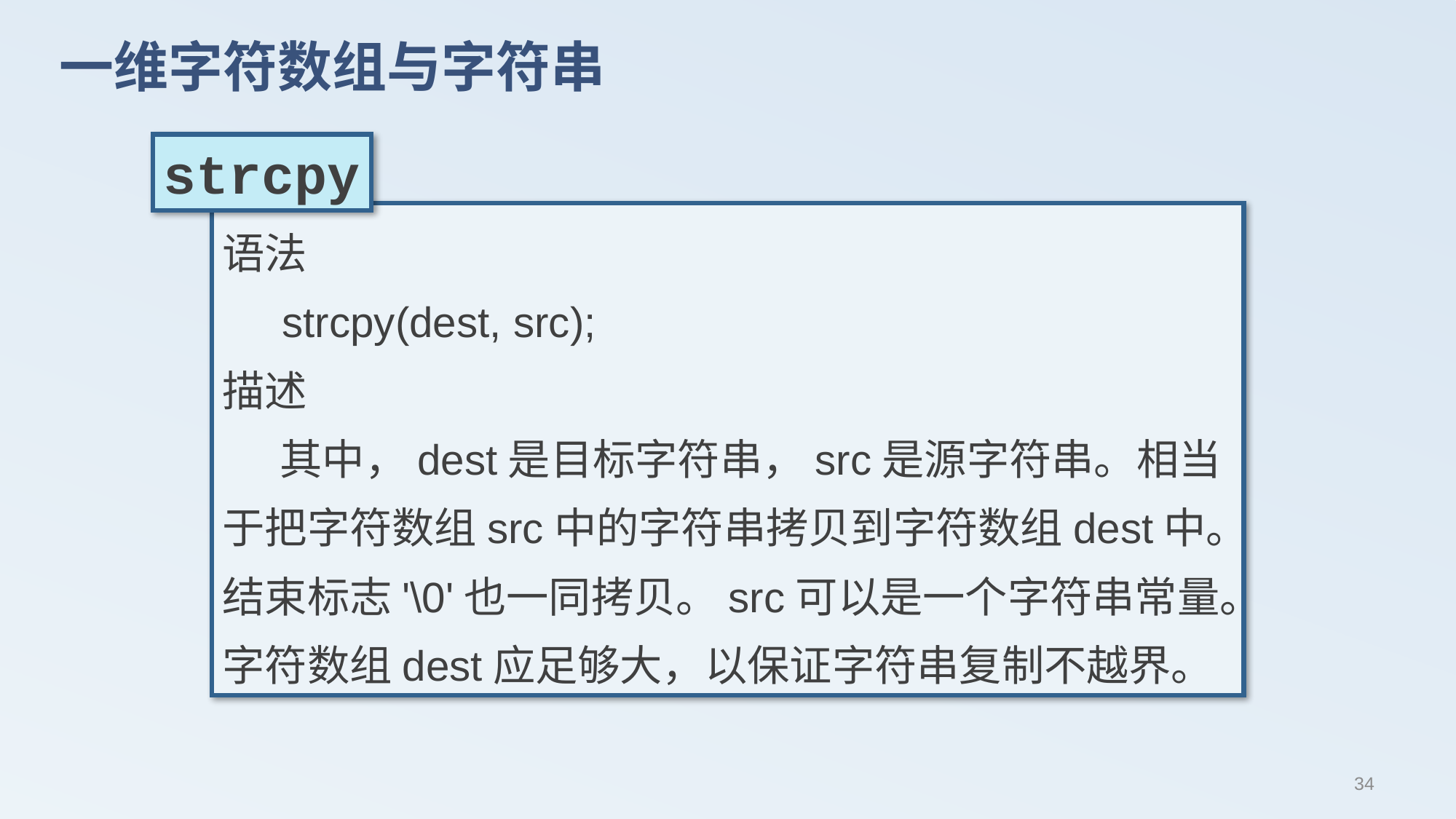

# 一维字符数组与字符串
strcpy
语法
     strcpy(dest, src);
描述
     其中，dest是目标字符串，src是源字符串。相当于把字符数组src中的字符串拷贝到字符数组dest中。结束标志'\0'也一同拷贝。src可以是一个字符串常量。字符数组dest应足够大，以保证字符串复制不越界。